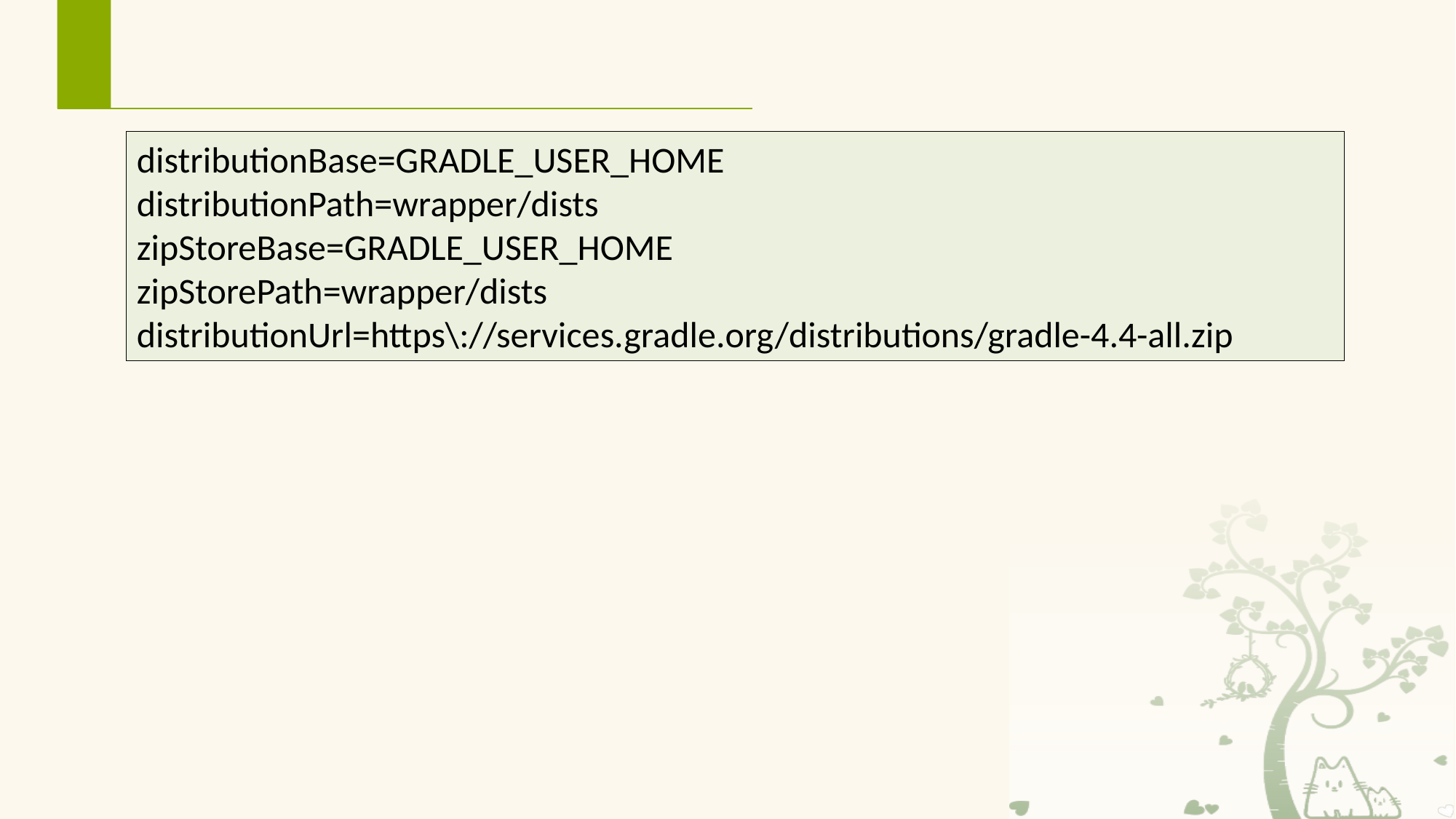

# (3) gradle-wrapper.properties(Gradle Version)
distributionBase=GRADLE_USER_HOME
distributionPath=wrapper/dists
zipStoreBase=GRADLE_USER_HOME
zipStorePath=wrapper/dists
distributionUrl=https\://services.gradle.org/distributions/gradle-4.4-all.zip
Android Studio打开一个工程时
首先会读取gradle-wrapper.properties 文件，从而知道这个工程需要哪个版本的gradle。
然后就会去保存gradle的文件夹GRADLE_USER_HOME（ C:\Users\Null\.gradle, settings->gradle->Offline work可查） 去找看存不存在这个版本的gradle，不存在则会去distributionUrl去下载。
其他4个属性：
下载的gradle-4.4-all.zip所存放的位置
以及解压缩的位置